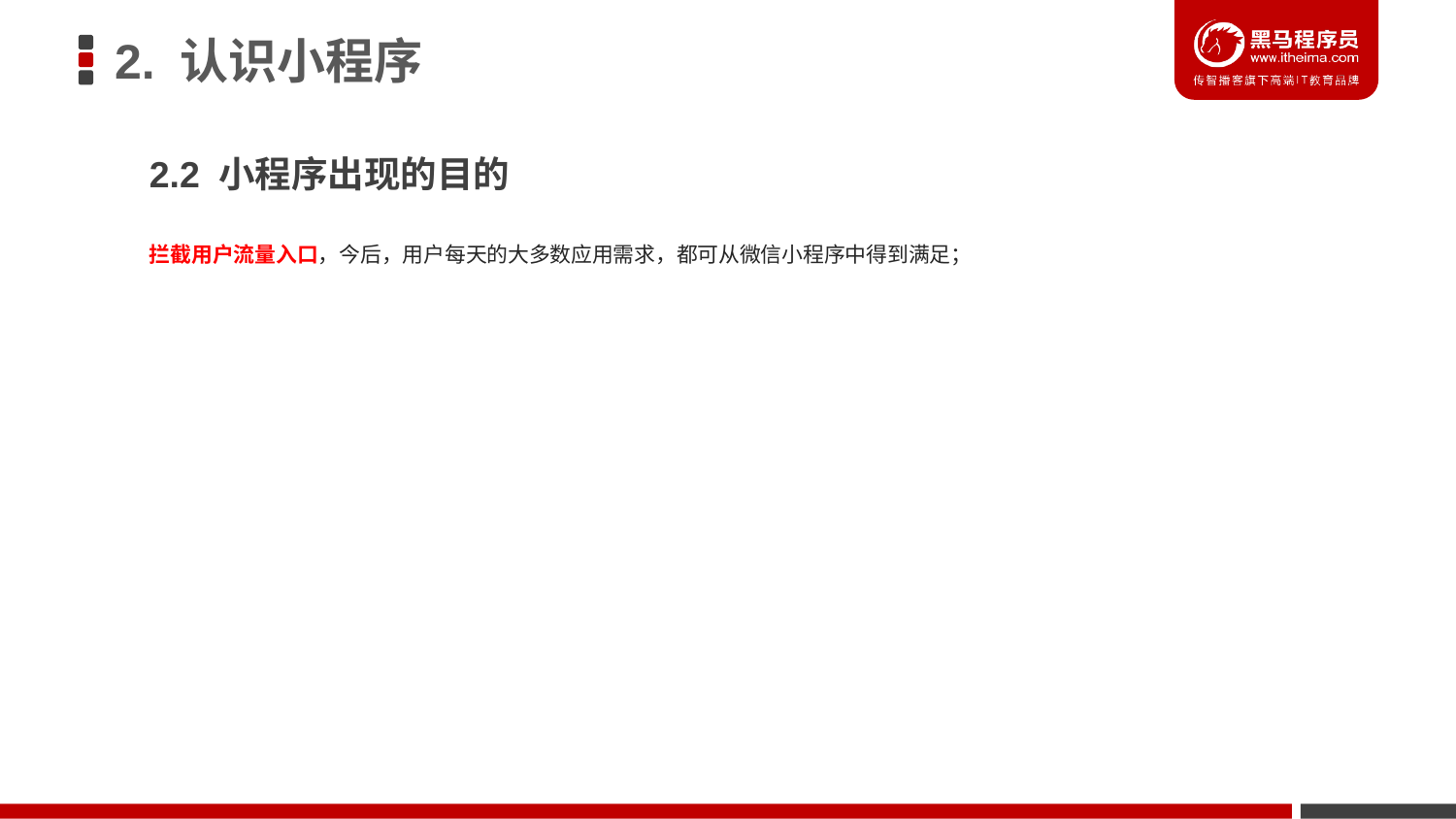

# 2. 认识小程序
2.2 小程序出现的目的
拦截用户流量入口，今后，用户每天的大多数应用需求，都可从微信小程序中得到满足；